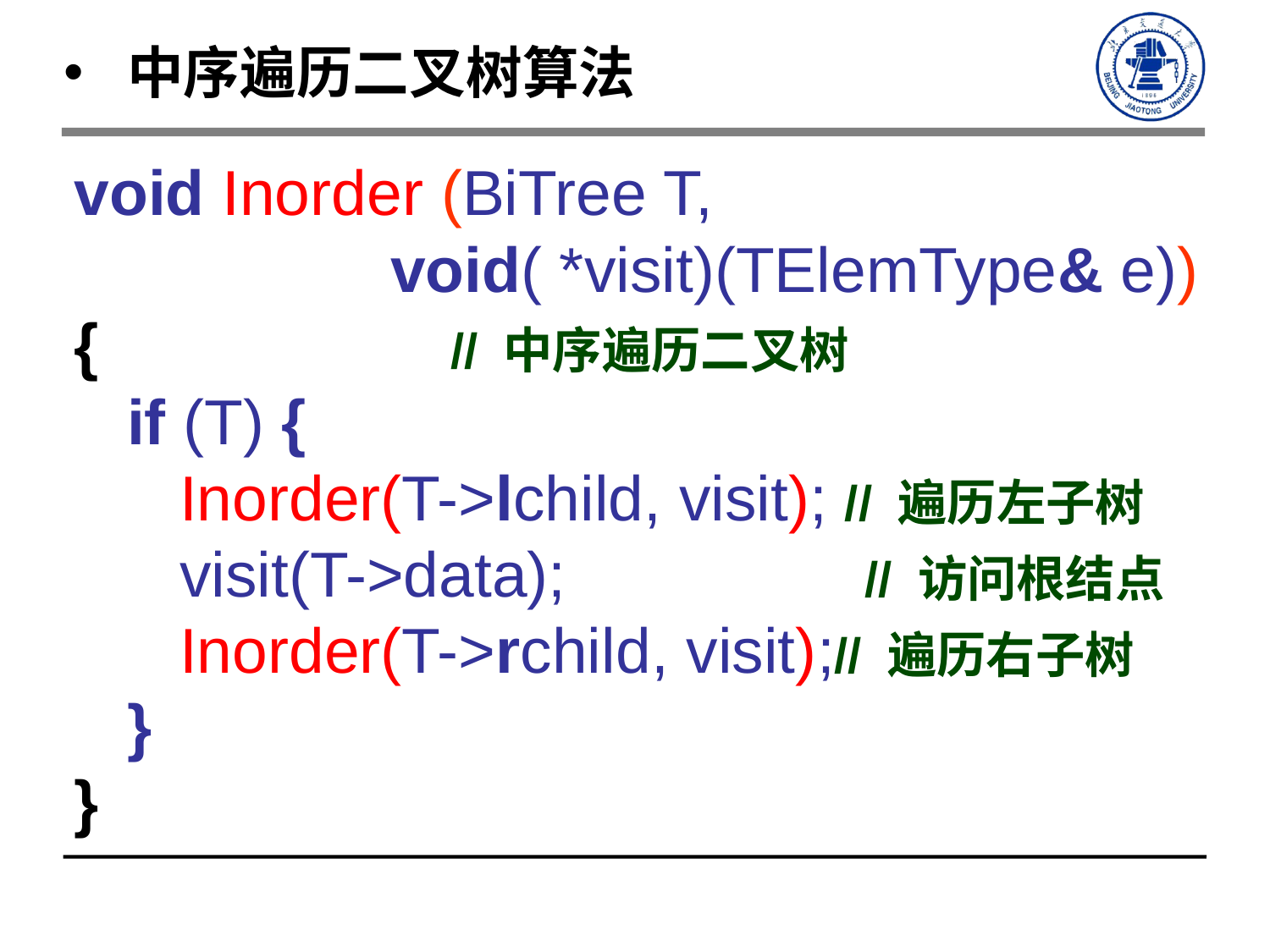

中序遍历二叉树算法
void Inorder (BiTree T,
                  void( *visit)(TElemType& e))
{                    // 中序遍历二叉树
   if (T) {
      Inorder(T->lchild, visit); // 遍历左子树
      visit(T->data);                 // 访问根结点
      Inorder(T->rchild, visit);// 遍历右子树
   }
}